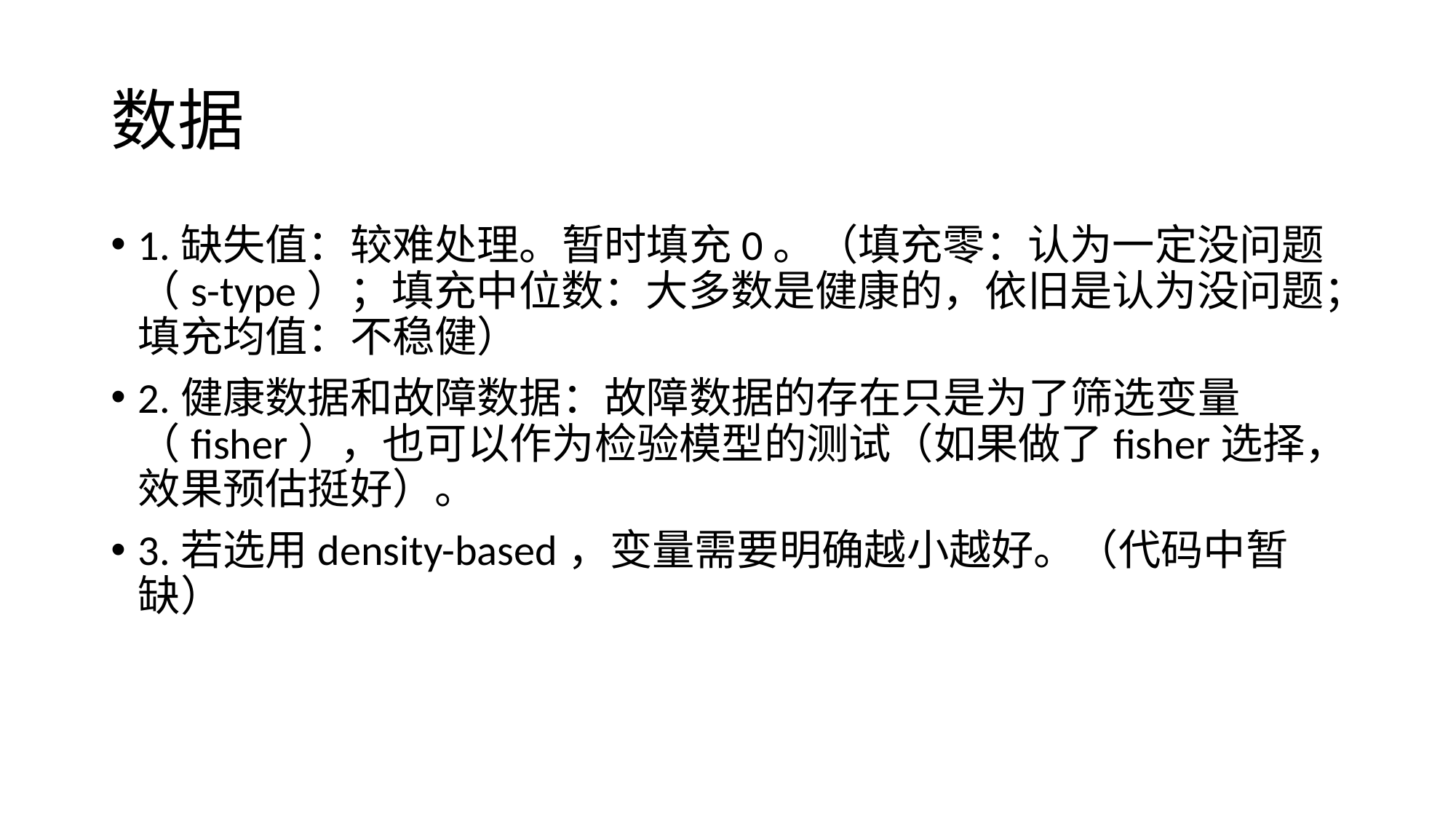

# 数据
1.缺失值：较难处理。暂时填充0。（填充零：认为一定没问题（s-type）；填充中位数：大多数是健康的，依旧是认为没问题；填充均值：不稳健）
2.健康数据和故障数据：故障数据的存在只是为了筛选变量（fisher），也可以作为检验模型的测试（如果做了fisher选择，效果预估挺好）。
3.若选用density-based，变量需要明确越小越好。（代码中暂缺）